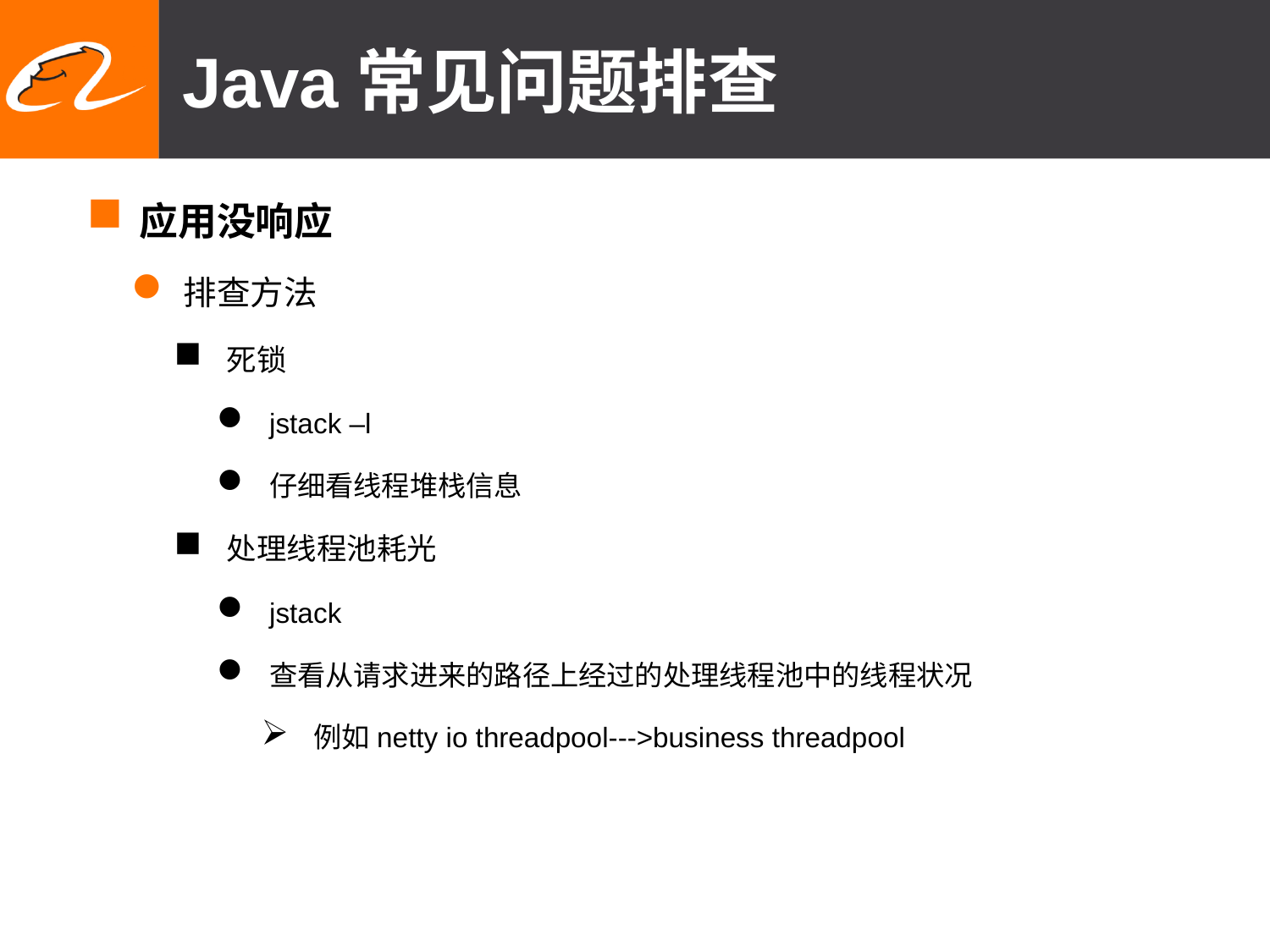

# Java常见问题排查
应用没响应
排查方法
死锁
jstack –l
仔细看线程堆栈信息
处理线程池耗光
jstack
查看从请求进来的路径上经过的处理线程池中的线程状况
例如netty io threadpool--->business threadpool